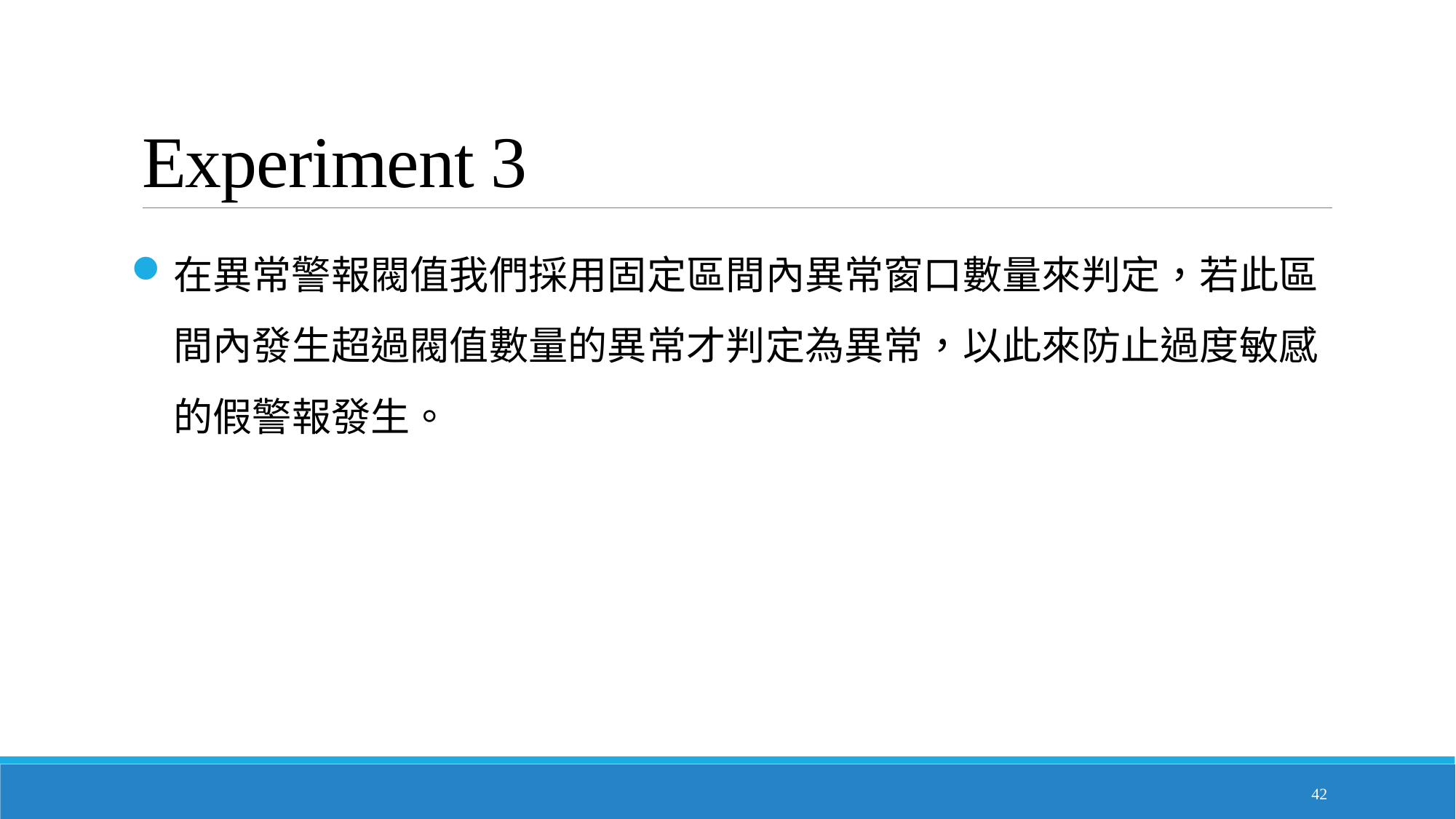

# Experiment 3
在異常警報閥值我們採用固定區間內異常窗口數量來判定，若此區間內發生超過閥值數量的異常才判定為異常，以此來防止過度敏感的假警報發生。
42